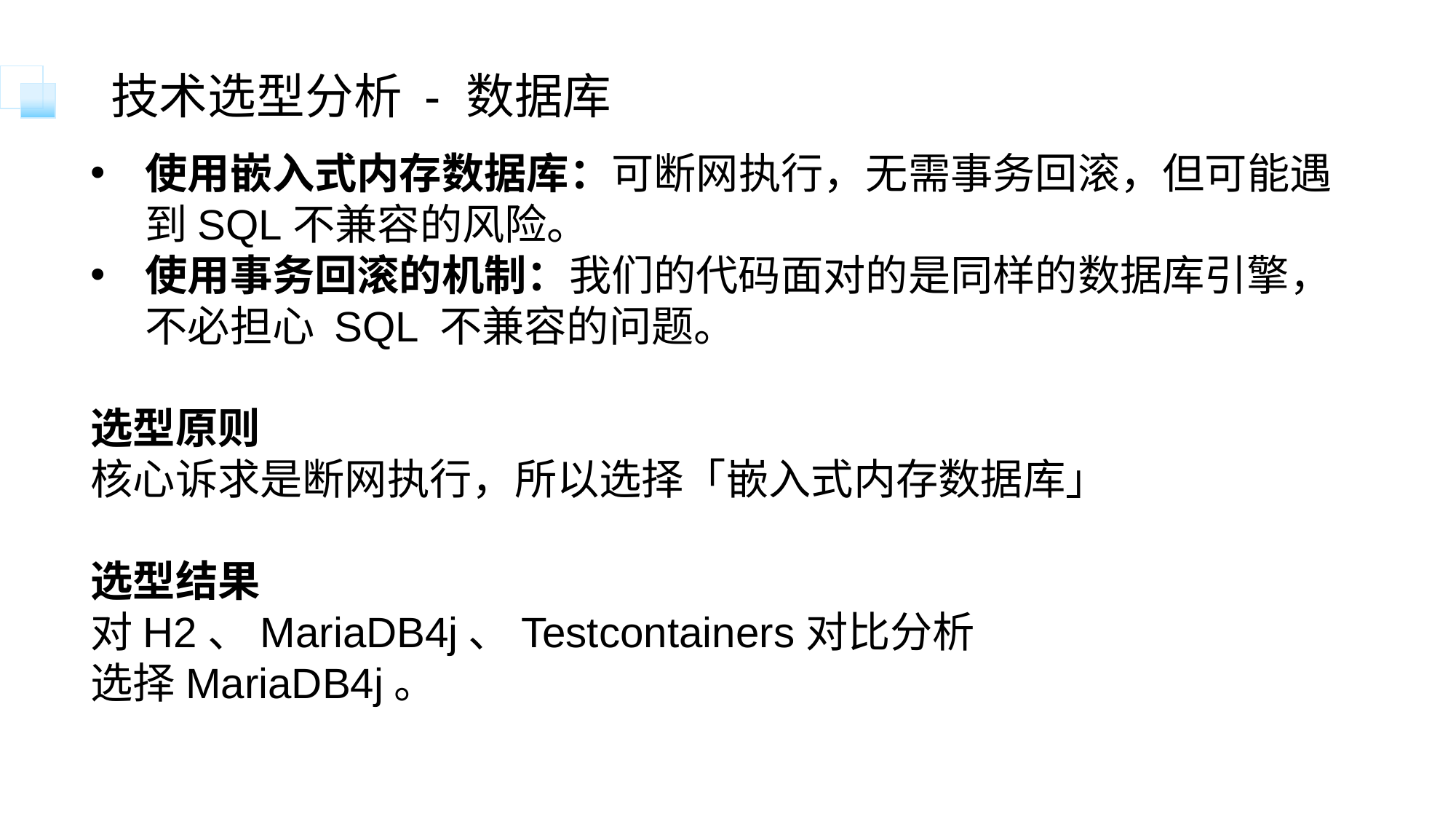

# 技术选型分析 - 数据库
使用嵌入式内存数据库：可断网执行，无需事务回滚，但可能遇到SQL不兼容的风险。
使用事务回滚的机制：我们的代码面对的是同样的数据库引擎，不必担心 SQL 不兼容的问题。

选型原则
核心诉求是断网执行，所以选择「嵌入式内存数据库」

选型结果
对H2、MariaDB4j、Testcontainers对比分析
选择MariaDB4j。